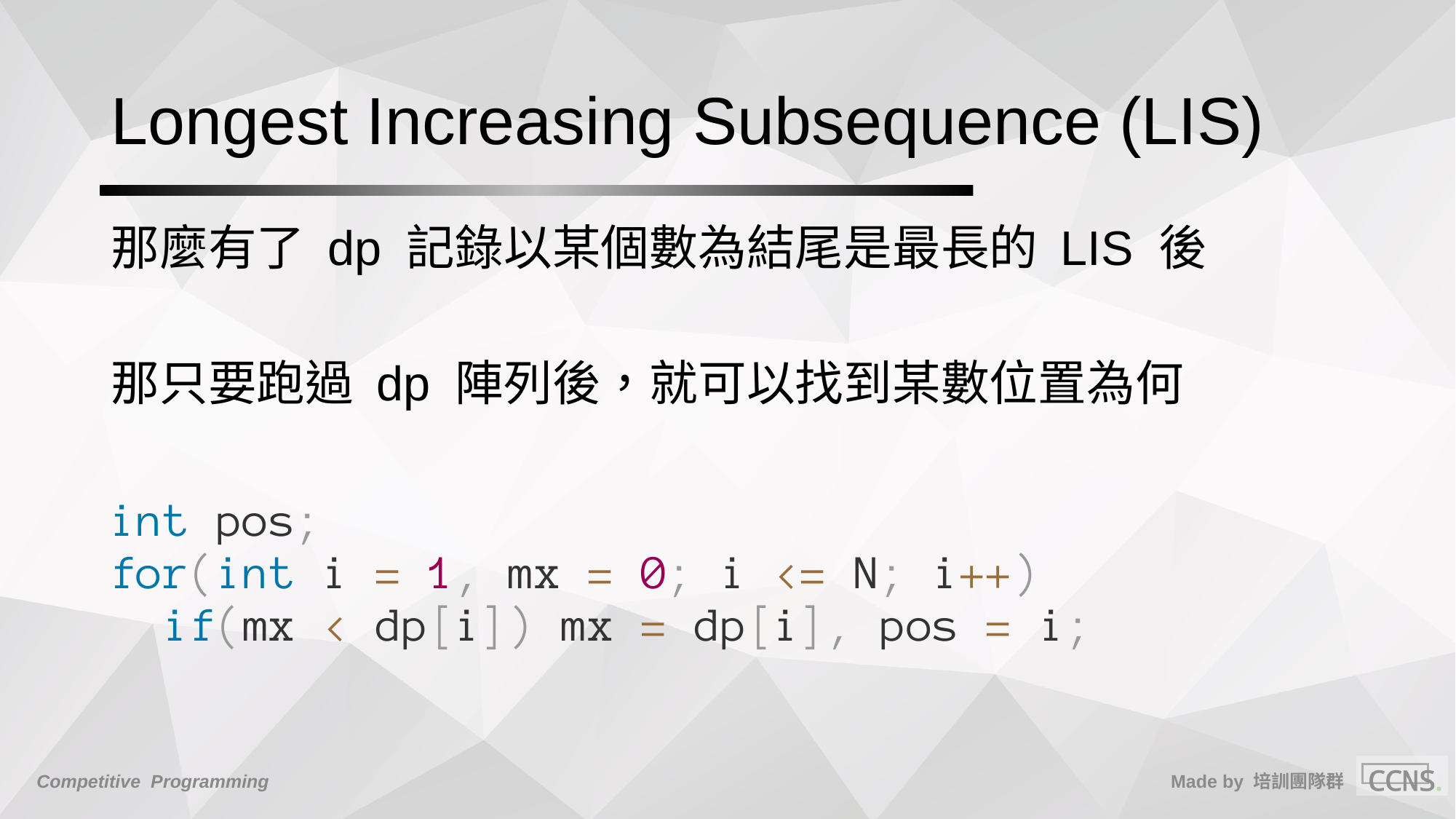

# Longest Increasing Subsequence (LIS)
那麼有了 dp 記錄以某個數為結尾是最長的 LIS 後

那只要跑過 dp 陣列後，就可以找到某數位置為何

int pos;
for(int i = 1, mx = 0; i <= N; i++)
  if(mx < dp[i]) mx = dp[i], pos = i;